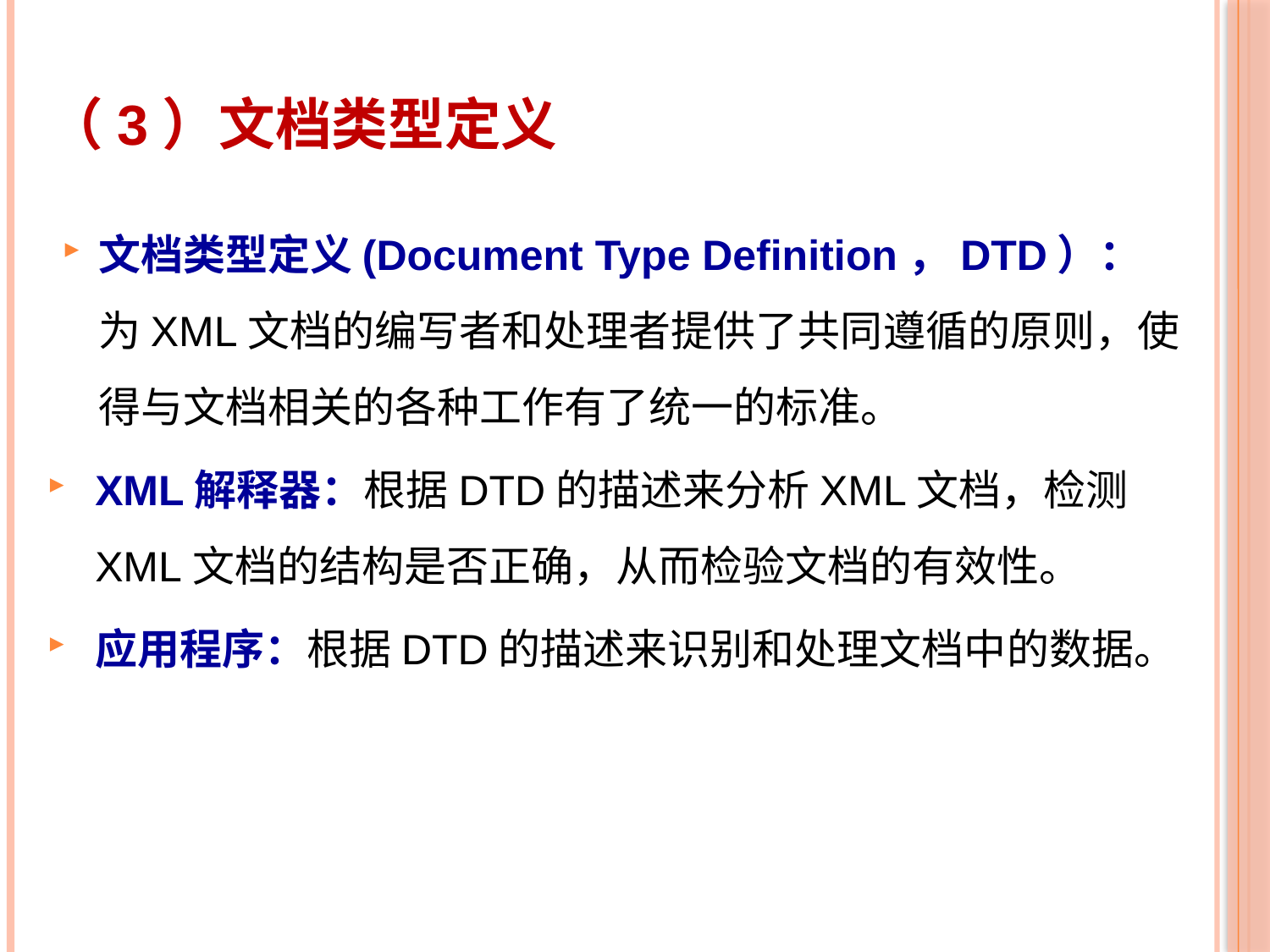

# （3）文档类型定义
文档类型定义(Document Type Definition，DTD）：为XML文档的编写者和处理者提供了共同遵循的原则，使得与文档相关的各种工作有了统一的标准。
XML解释器：根据DTD的描述来分析XML文档，检测XML文档的结构是否正确，从而检验文档的有效性。
应用程序：根据DTD的描述来识别和处理文档中的数据。